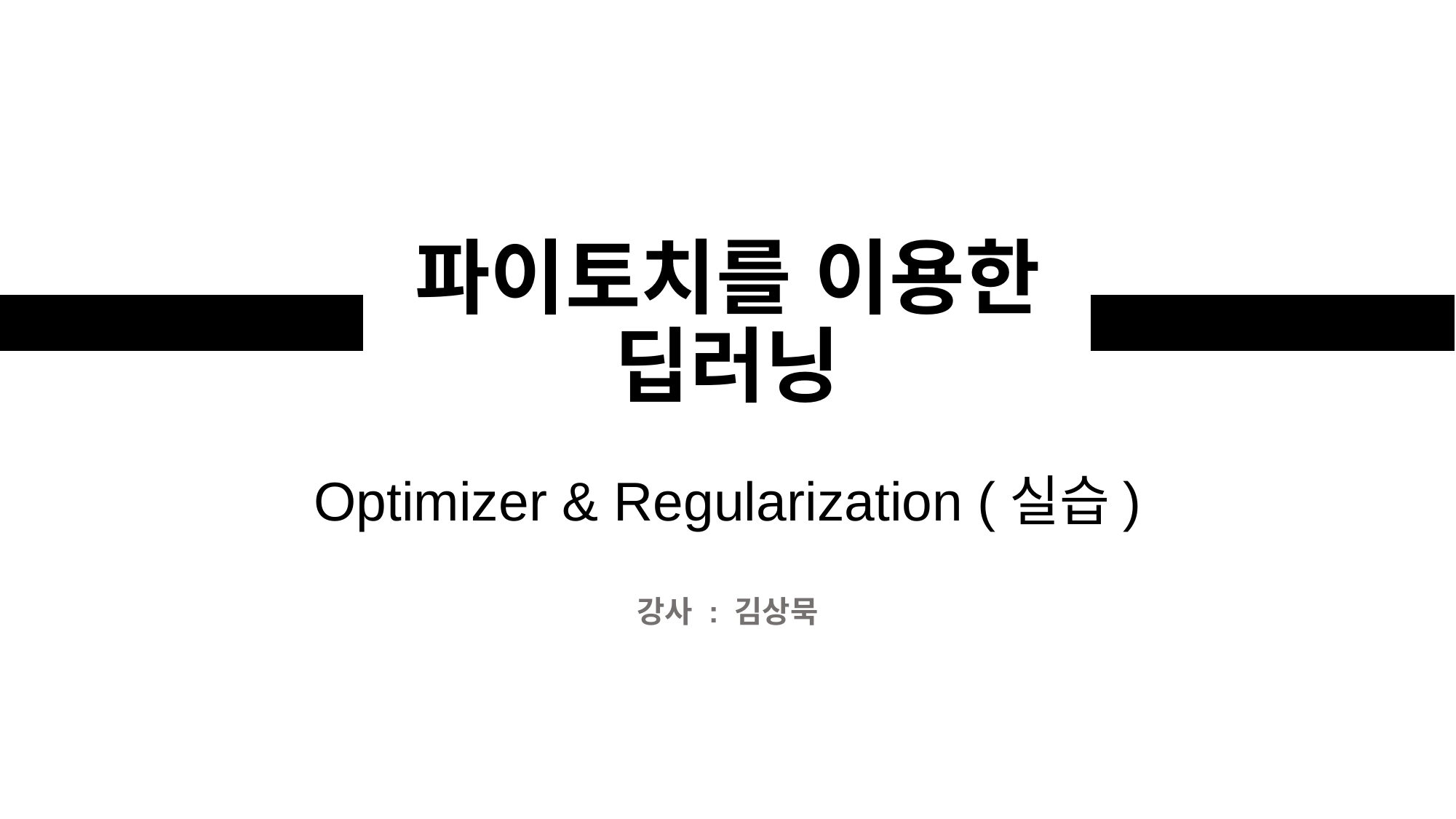

# 파이토치를 이용한 딥러닝

Optimizer & Regularization (실습)

강사 : 김상묵